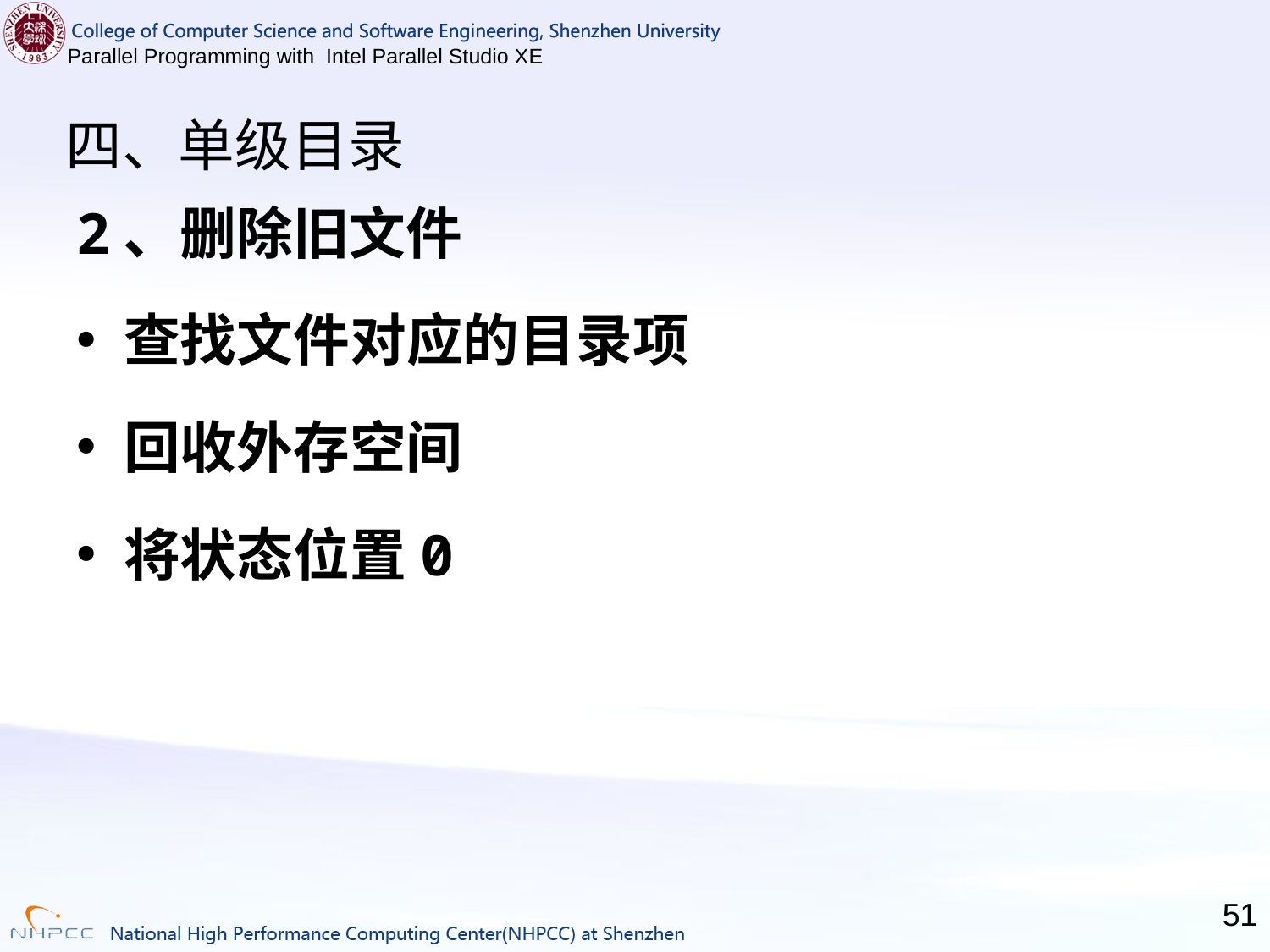

# 四、单级目录
2、删除旧文件
查找文件对应的目录项
回收外存空间
将状态位置0
51